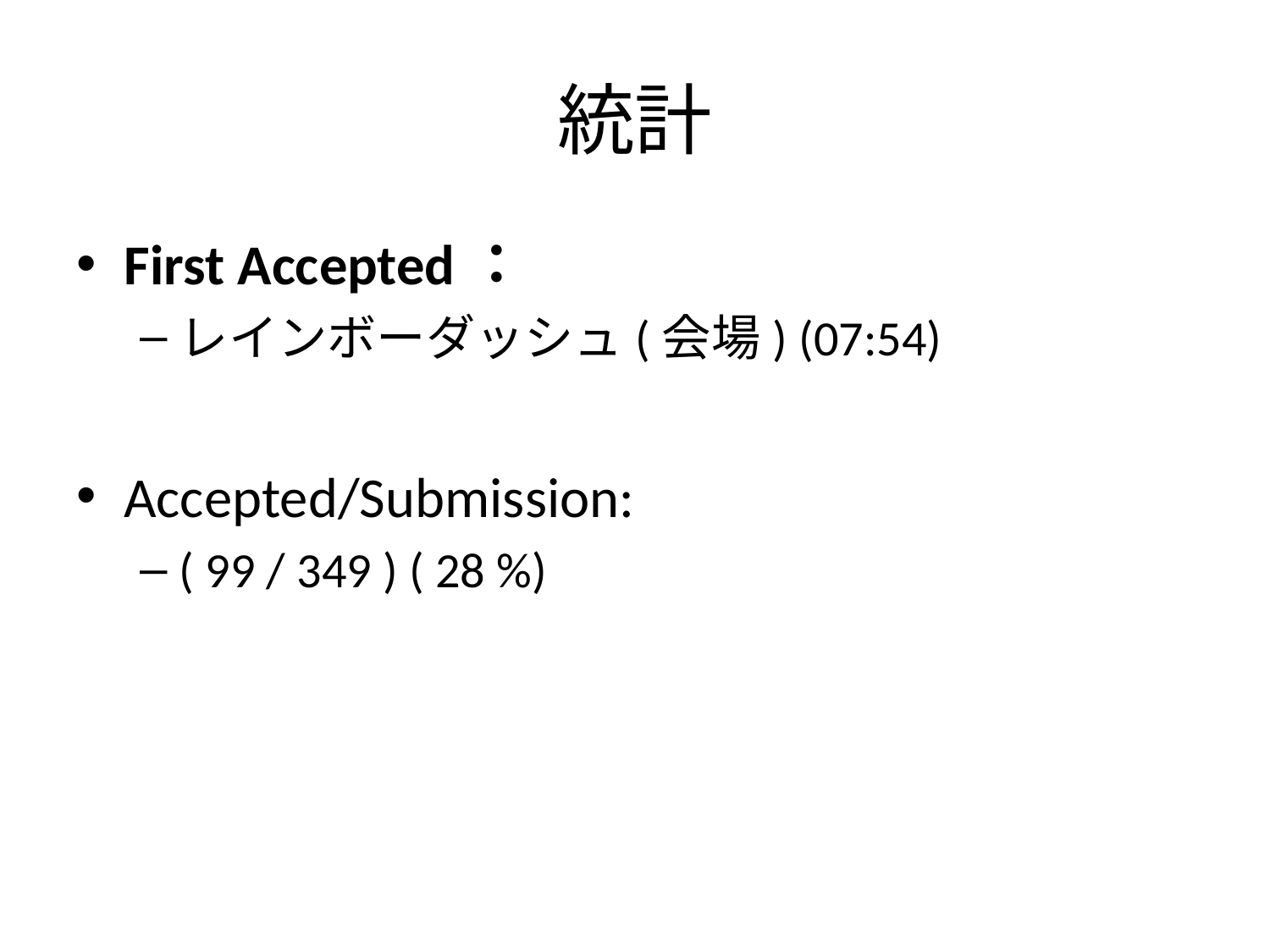

# 統計
First Accepted：
レインボーダッシュ(会場) (07:54)

Accepted/Submission:
( 99 / 349 ) ( 28 %)